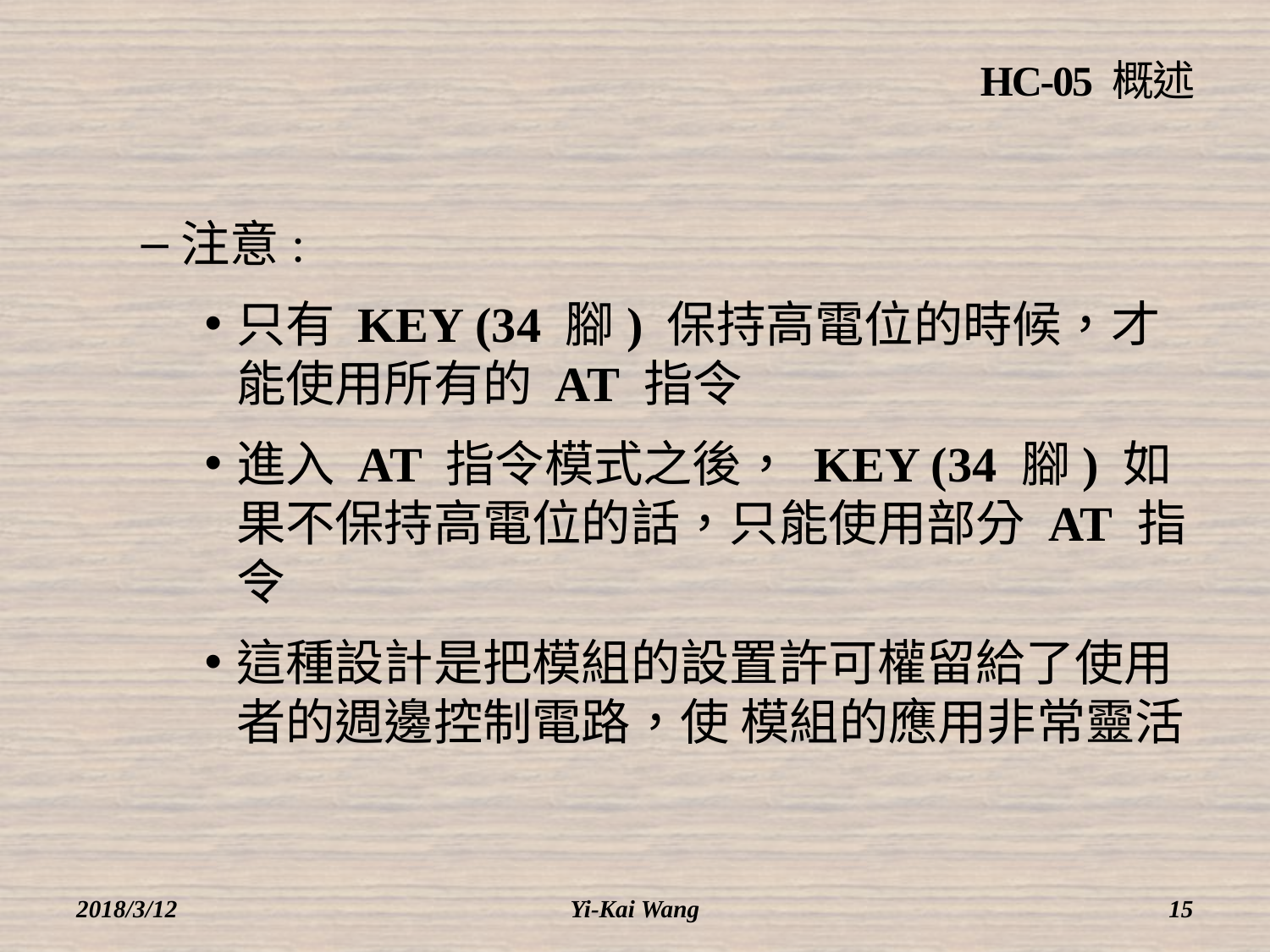

# HC-05 概述
注意:
只有 KEY (34 腳) 保持高電位的時候，才能使用所有的 AT 指令
進入 AT 指令模式之後， KEY (34 腳) 如果不保持高電位的話，只能使用部分 AT 指令
這種設計是把模組的設置許可權留給了使用者的週邊控制電路，使 模組的應用非常靈活
2018/3/12
Yi-Kai Wang
15